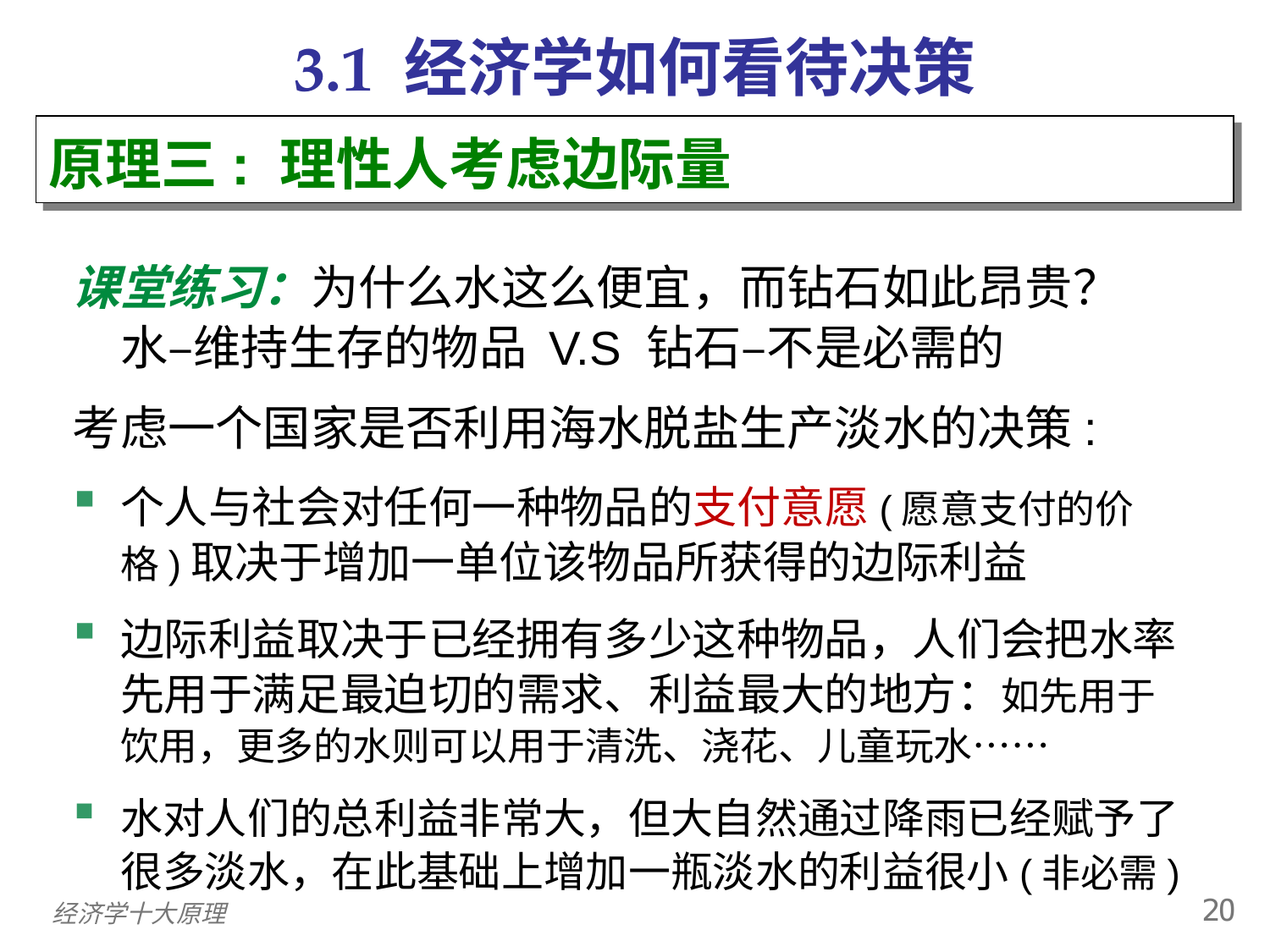

3.1 经济学如何看待决策
原理三: 理性人考虑边际量
课堂练习：为什么水这么便宜，而钻石如此昂贵？       水–维持生存的物品 V.S 钻石–不是必需的
考虑一个国家是否利用海水脱盐生产淡水的决策:
个人与社会对任何一种物品的支付意愿(愿意支付的价格)取决于增加一单位该物品所获得的边际利益
边际利益取决于已经拥有多少这种物品，人们会把水率先用于满足最迫切的需求、利益最大的地方：如先用于饮用，更多的水则可以用于清洗、浇花、儿童玩水……
水对人们的总利益非常大，但大自然通过降雨已经赋予了很多淡水，在此基础上增加一瓶淡水的利益很小(非必需)

20
经济学十大原理